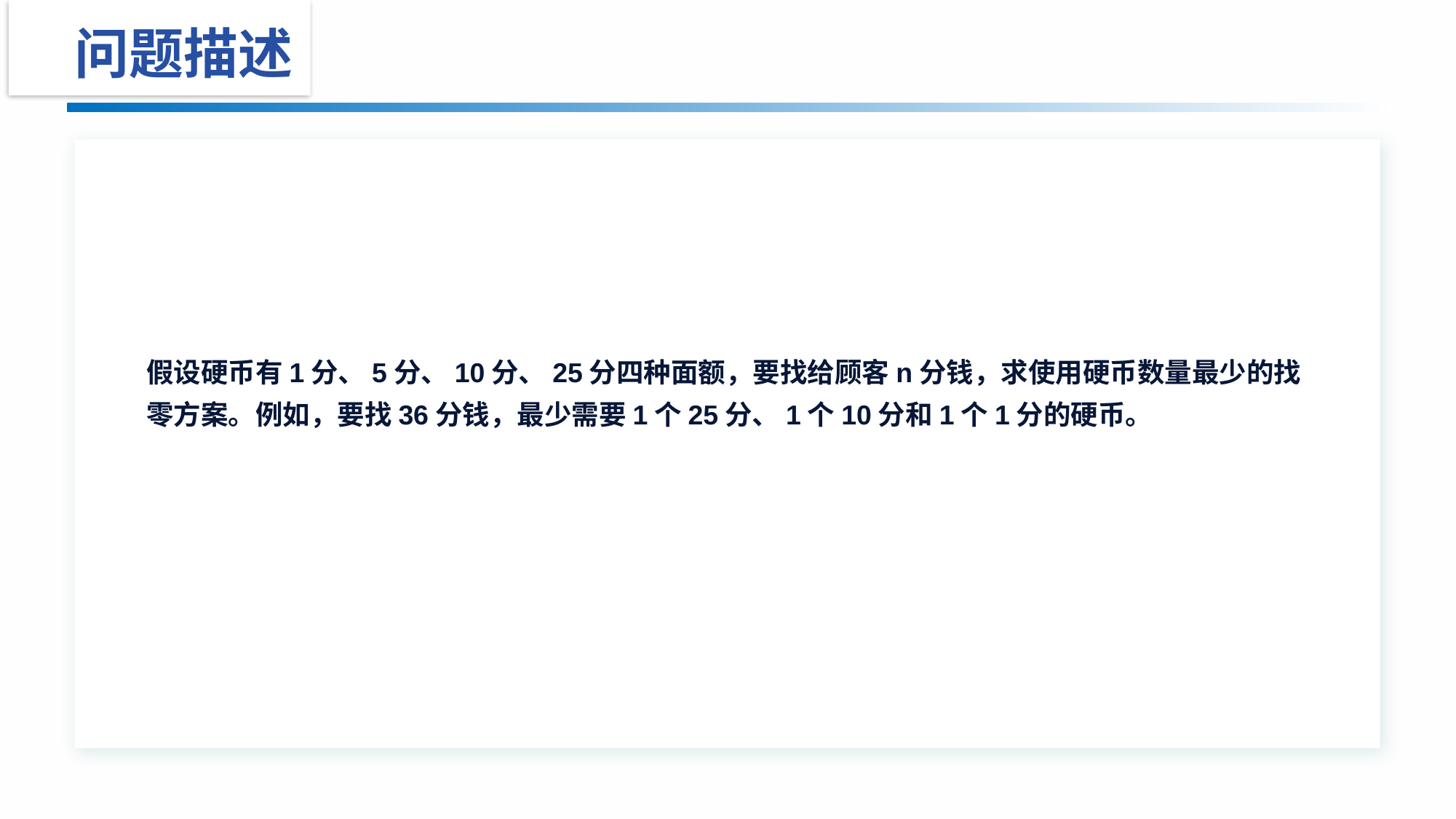

问题描述

假设硬币有1分、5分、10分、25分四种面额，要找给顾客n分钱，求使用硬币数量最少的找零方案。例如，要找36分钱，最少需要1个25分、1个10分和1个1分的硬币。
3